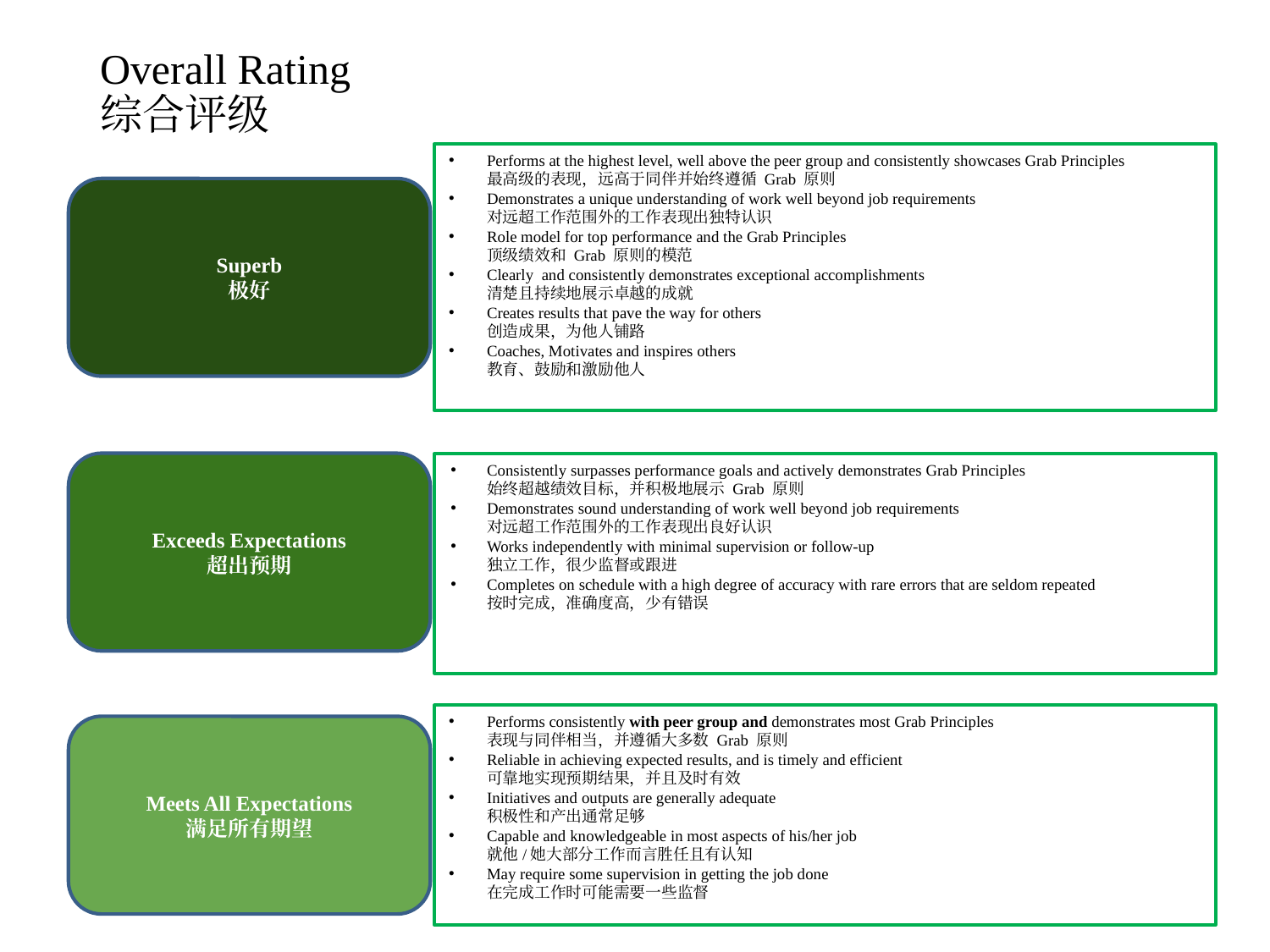

# Overall Rating 综合评级
Performs at the highest level, well above the peer group and consistently showcases Grab Principles
最高级的表现，远高于同伴并始终遵循 Grab 原则
Demonstrates a unique understanding of work well beyond job requirements
对远超工作范围外的工作表现出独特认识
Role model for top performance and the Grab Principles
顶级绩效和 Grab 原则的模范
Clearly  and consistently demonstrates exceptional accomplishments
清楚且持续地展示卓越的成就
Creates results that pave the way for others
创造成果，为他人铺路
Coaches, Motivates and inspires others
教育、鼓励和激励他人
Superb
极好
Exceeds Expectations
超出预期
Consistently surpasses performance goals and actively demonstrates Grab Principles
始终超越绩效目标，并积极地展示 Grab 原则
Demonstrates sound understanding of work well beyond job requirements
对远超工作范围外的工作表现出良好认识
Works independently with minimal supervision or follow-up
独立工作，很少监督或跟进
Completes on schedule with a high degree of accuracy with rare errors that are seldom repeated
按时完成，准确度高，少有错误
Performs consistently with peer group and demonstrates most Grab Principles
表现与同伴相当，并遵循大多数 Grab 原则
Reliable in achieving expected results, and is timely and efficient
可靠地实现预期结果，并且及时有效
Initiatives and outputs are generally adequate
积极性和产出通常足够
Capable and knowledgeable in most aspects of his/her job
就他/她大部分工作而言胜任且有认知
May require some supervision in getting the job done
在完成工作时可能需要一些监督
Meets All Expectations
满足所有期望